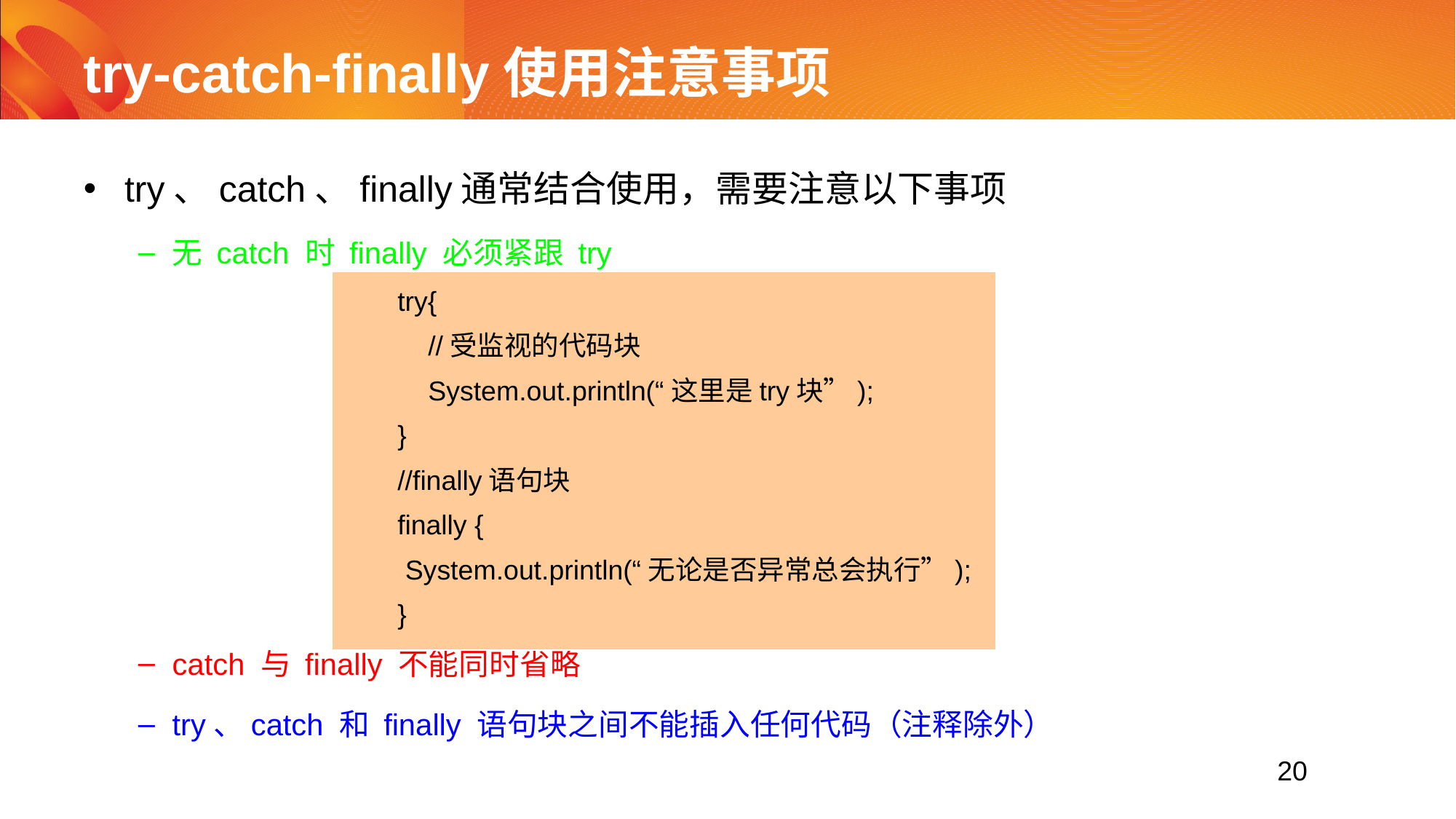

# try-catch-finally使用注意事项
try、catch、finally通常结合使用，需要注意以下事项
无 catch 时 finally 必须紧跟 try

catch 与 finally 不能同时省略
try、catch 和 finally 语句块之间不能插入任何代码（注释除外）
try{
    //受监视的代码块
    System.out.println(“这里是try块”);
}
//finally语句块
finally {
 System.out.println(“无论是否异常总会执行”);
}